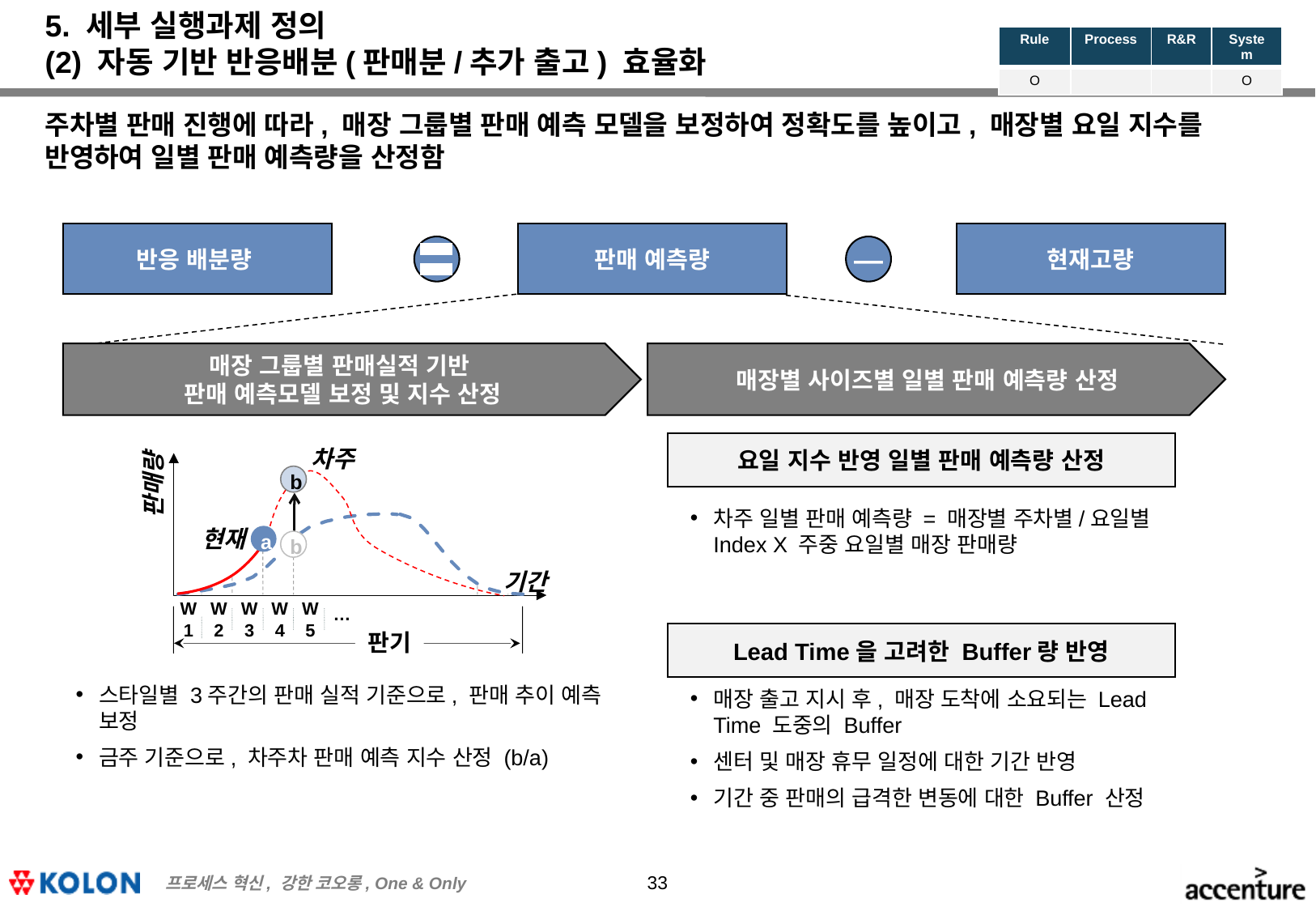

| Rule | Process | R&R | System |
| --- | --- | --- | --- |
| O |  |  | O |
# 5. 세부 실행과제 정의 (2) 자동 기반 반응배분(판매분/추가 출고) 효율화
주차별 판매 진행에 따라, 매장 그룹별 판매 예측 모델을 보정하여 정확도를 높이고, 매장별 요일 지수를 반영하여 일별 판매 예측량을 산정함
반응 배분량
판매 예측량
현재고량
〓
─
매장 그룹별 판매실적 기반
판매 예측모델 보정 및 지수 산정
매장별 사이즈별 일별 판매 예측량 산정
요일 지수 반영 일별 판매 예측량 산정
차주

b

판매량

현재
a
b

기간

…
W
1
W
2
W
3
W
4
W
5

판기

차주 일별 판매 예측량 = 매장별 주차별/요일별 Index X 주중 요일별 매장 판매량
Lead Time을 고려한 Buffer량 반영
스타일별 3주간의 판매 실적 기준으로, 판매 추이 예측 보정
금주 기준으로, 차주차 판매 예측 지수 산정 (b/a)
매장 출고 지시 후, 매장 도착에 소요되는 Lead Time 도중의 Buffer
센터 및 매장 휴무 일정에 대한 기간 반영
기간 중 판매의 급격한 변동에 대한 Buffer 산정